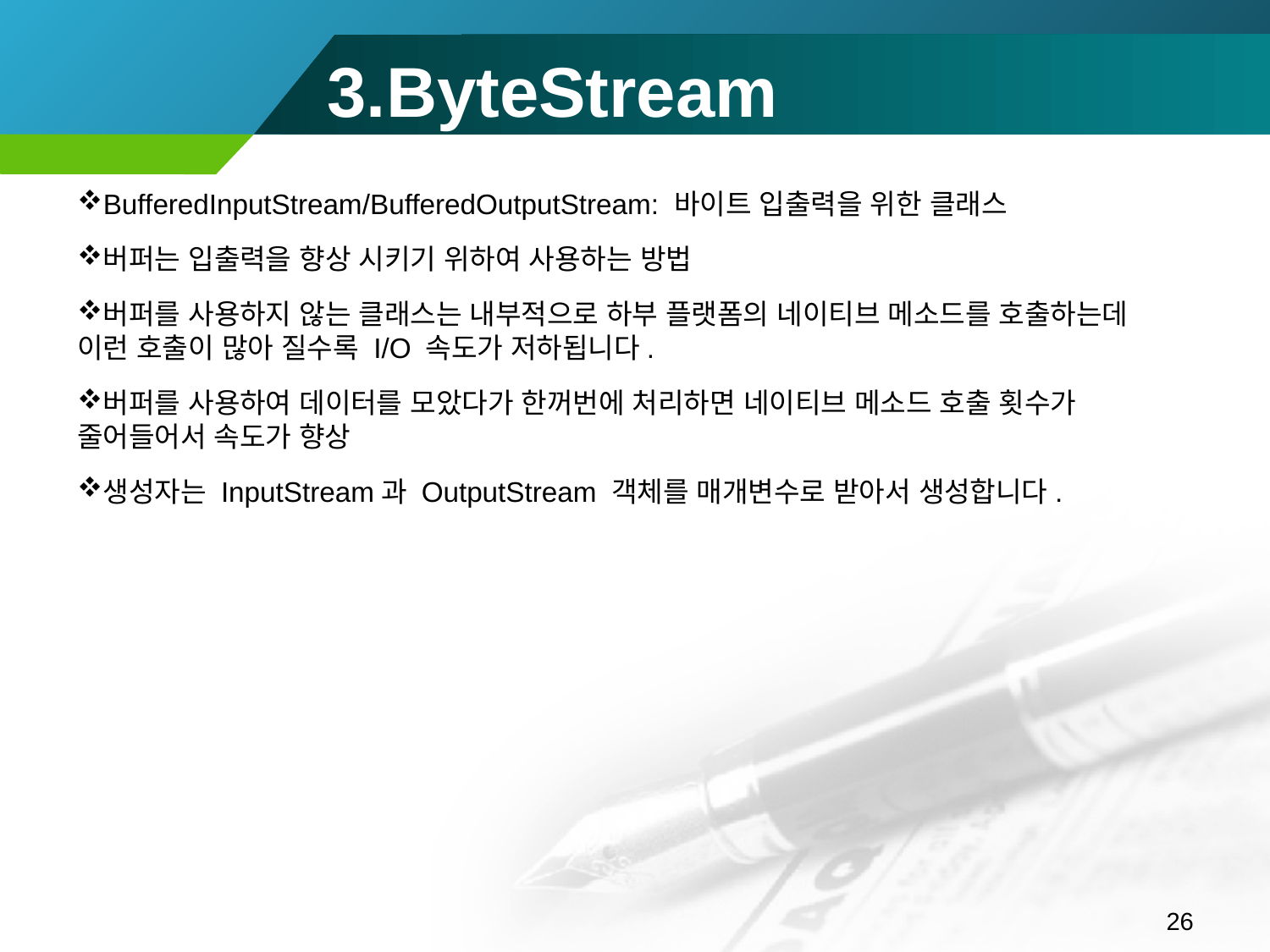

3.ByteStream
BufferedInputStream/BufferedOutputStream: 바이트 입출력을 위한 클래스
버퍼는 입출력을 향상 시키기 위하여 사용하는 방법
버퍼를 사용하지 않는 클래스는 내부적으로 하부 플랫폼의 네이티브 메소드를 호출하는데 이런 호출이 많아 질수록 I/O 속도가 저하됩니다.
버퍼를 사용하여 데이터를 모았다가 한꺼번에 처리하면 네이티브 메소드 호출 횟수가 줄어들어서 속도가 향상
생성자는 InputStream과 OutputStream 객체를 매개변수로 받아서 생성합니다.
26